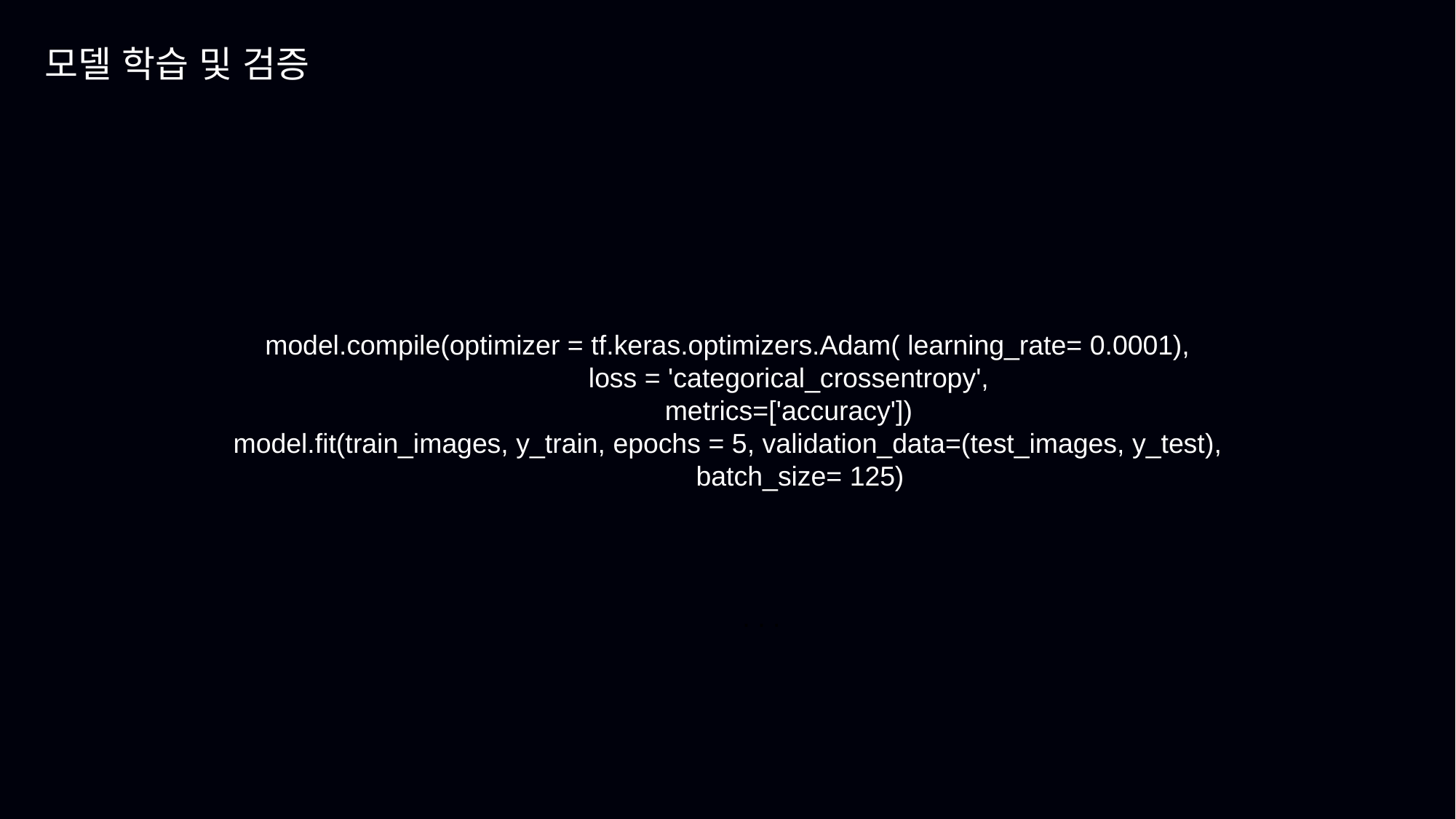

model.compile(optimizer = tf.keras.optimizers.Adam( learning_rate= 0.0001),
                loss = 'categorical_crossentropy',
                metrics=['accuracy'])
model.fit(train_images, y_train, epochs = 5, validation_data=(test_images, y_test),
                   batch_size= 125)
모델 학습 및 검증
. . .